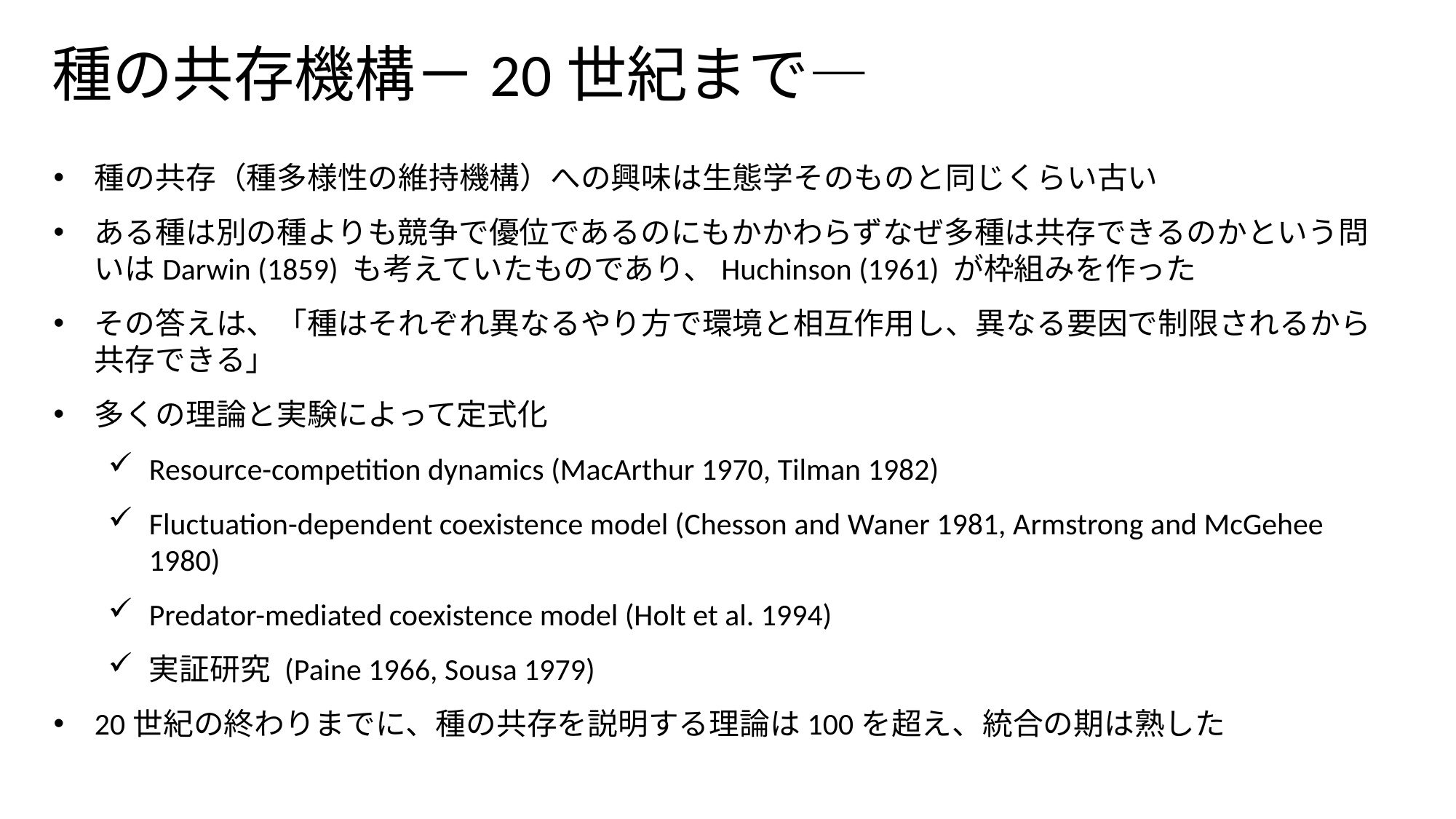

# 種の共存機構－20世紀まで―
種の共存（種多様性の維持機構）への興味は生態学そのものと同じくらい古い
ある種は別の種よりも競争で優位であるのにもかかわらずなぜ多種は共存できるのかという問いはDarwin (1859) も考えていたものであり、Huchinson (1961) が枠組みを作った
その答えは、「種はそれぞれ異なるやり方で環境と相互作用し、異なる要因で制限されるから共存できる」
多くの理論と実験によって定式化
Resource-competition dynamics (MacArthur 1970, Tilman 1982)
Fluctuation-dependent coexistence model (Chesson and Waner 1981, Armstrong and McGehee 1980)
Predator-mediated coexistence model (Holt et al. 1994)
実証研究 (Paine 1966, Sousa 1979)
20世紀の終わりまでに、種の共存を説明する理論は100を超え、統合の期は熟した